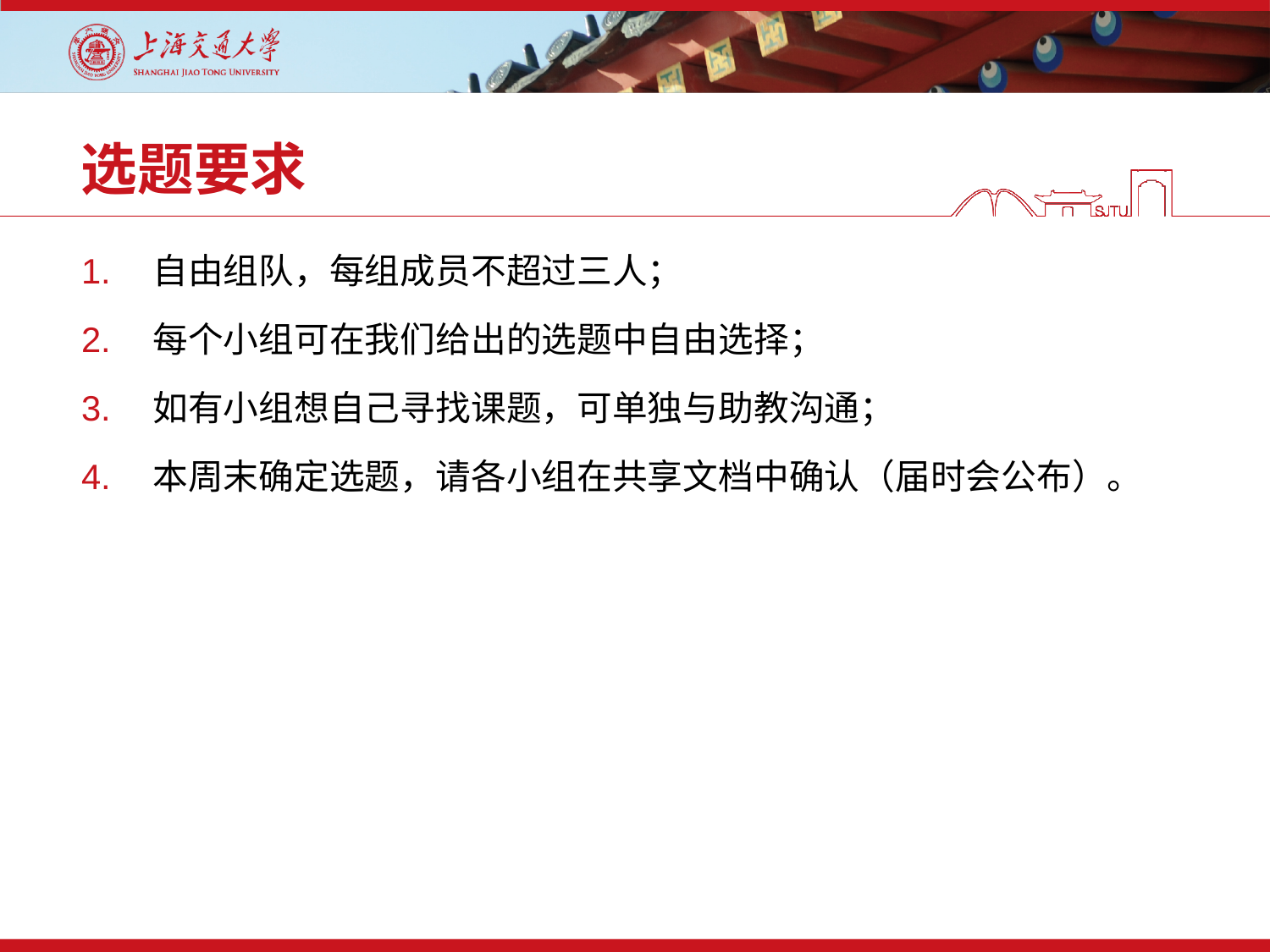

# 选题要求
自由组队，每组成员不超过三人；
每个小组可在我们给出的选题中自由选择；
如有小组想自己寻找课题，可单独与助教沟通；
本周末确定选题，请各小组在共享文档中确认（届时会公布）。